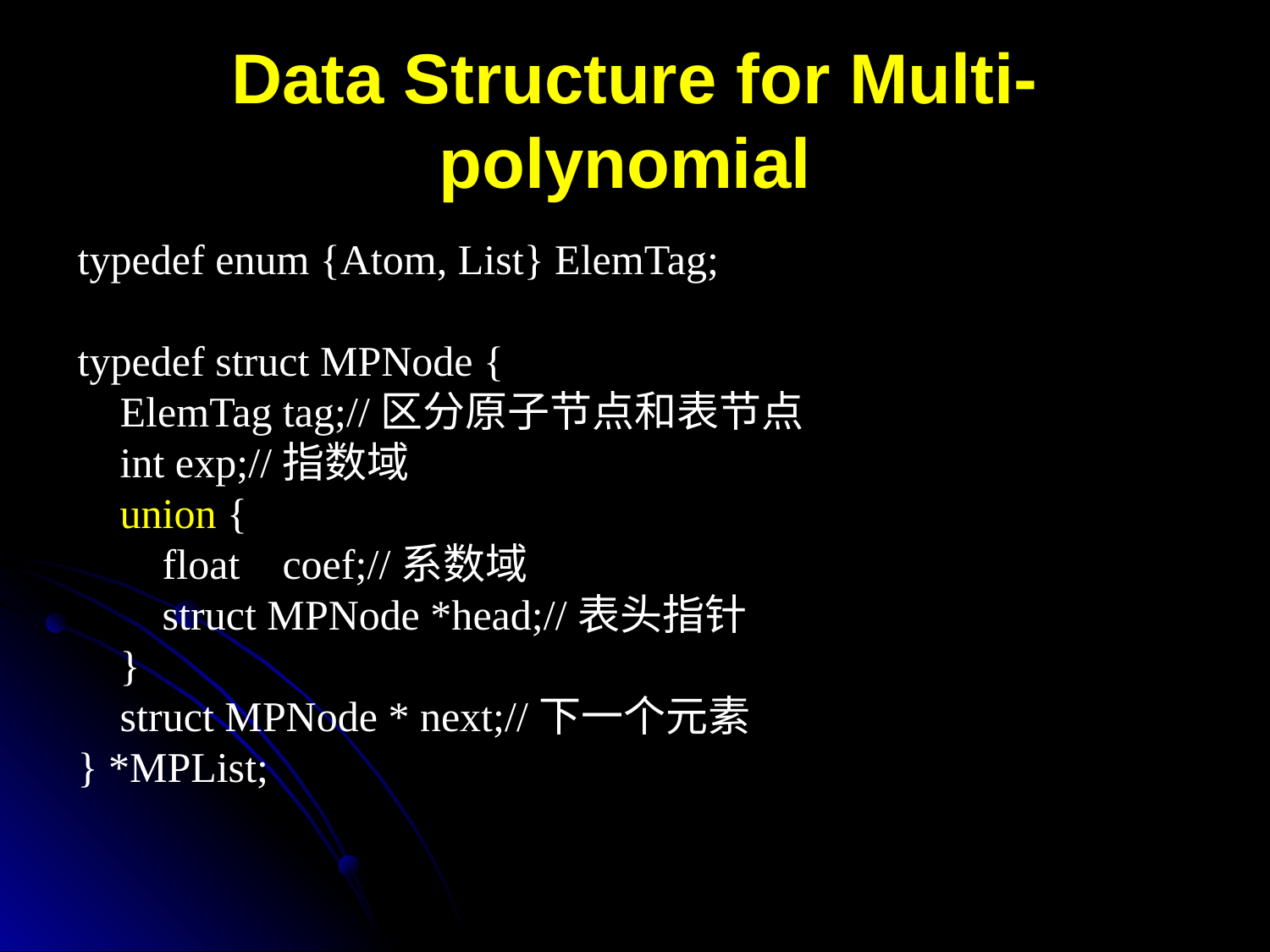

# Data Structure for Multi-polynomial
typedef enum {Atom, List} ElemTag;

typedef struct MPNode {
    ElemTag tag;//区分原子节点和表节点
    int exp;//指数域
    union {
        float    coef;//系数域
        struct MPNode *head;//表头指针
    }
    struct MPNode * next;//下一个元素
} *MPList;